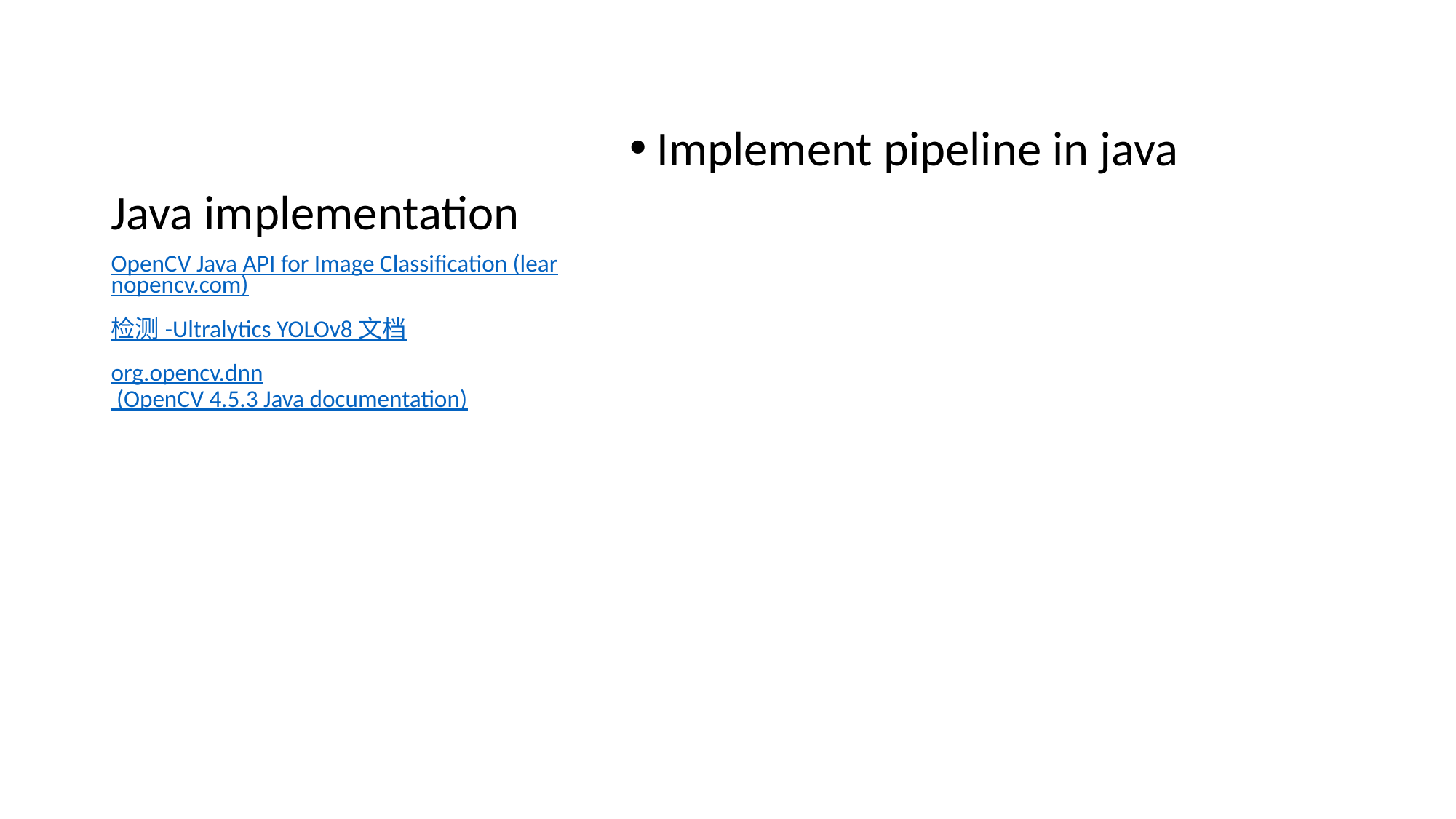

# Java implementation
Implement pipeline in java
OpenCV Java API for Image Classification (learnopencv.com)
检测 -Ultralytics YOLOv8 文档
org.opencv.dnn (OpenCV 4.5.3 Java documentation)